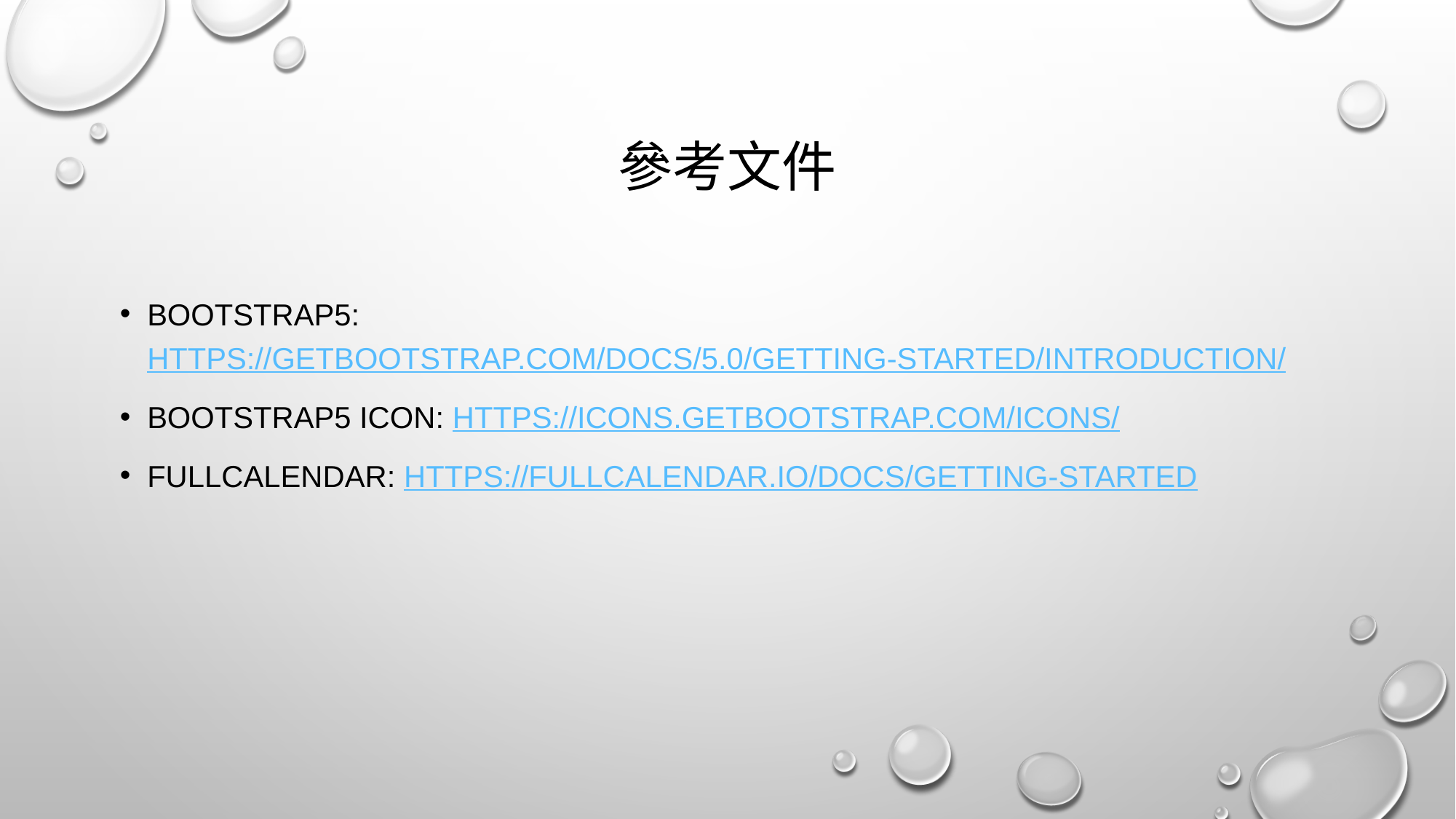

# 參考文件
Bootstrap5: https://getbootstrap.com/docs/5.0/getting-started/introduction/
Bootstrap5 icon: https://icons.getbootstrap.com/icons/
FullCalendar: https://fullcalendar.io/docs/getting-started